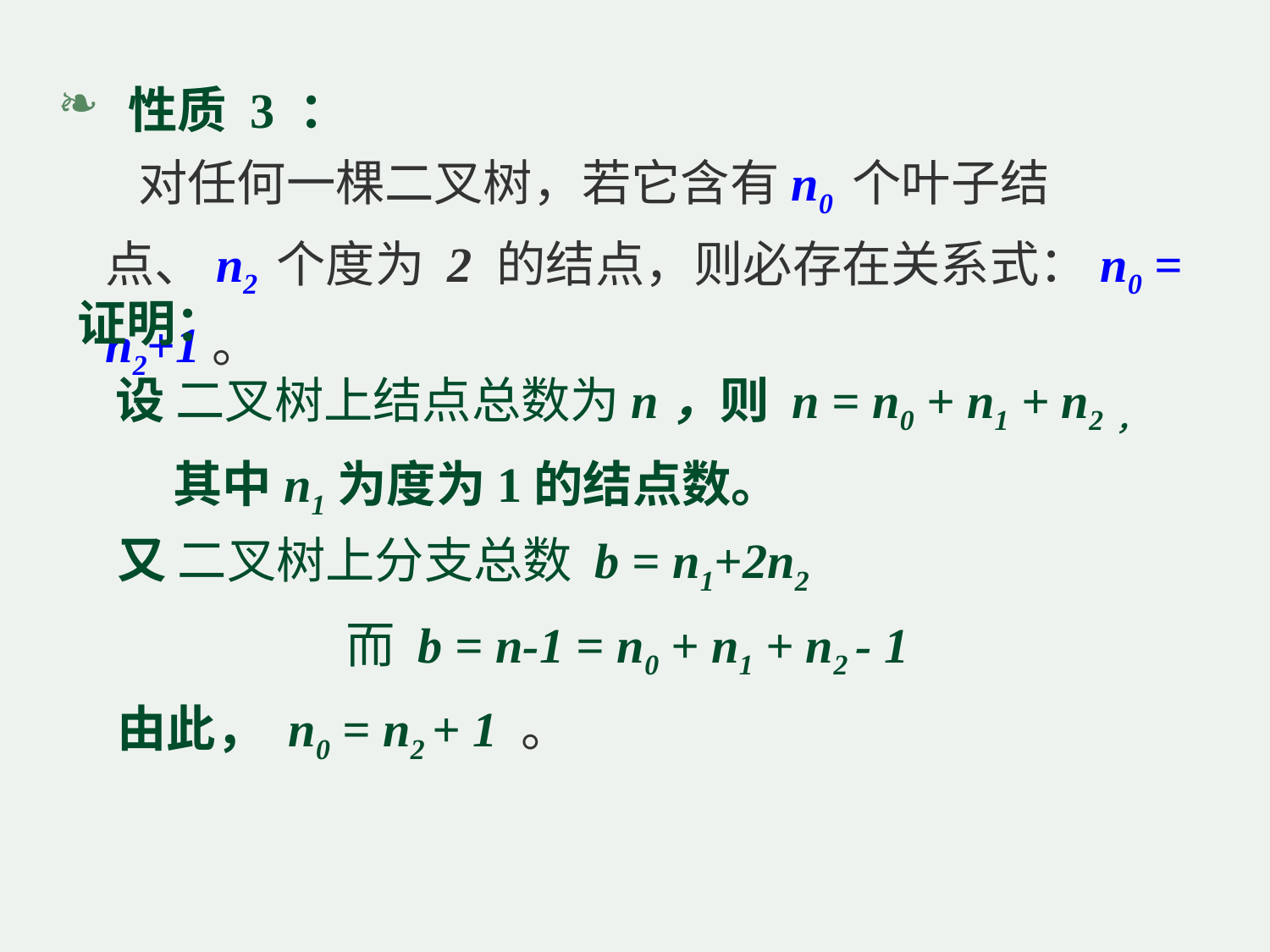

性质 3 ：
   对任何一棵二叉树，若它含有n0 个叶子结点、n2 个度为 2 的结点，则必存在关系式：n0 = n2+1。
证明：
设 二叉树上结点总数为n，则 n = n0 + n1 + n2，
       其中n1为度为1的结点数。
又 二叉树上分支总数 b = n1+2n2
                                 而 b = n-1 = n0 + n1 + n2 - 1
由此， n0 = n2 + 1 。